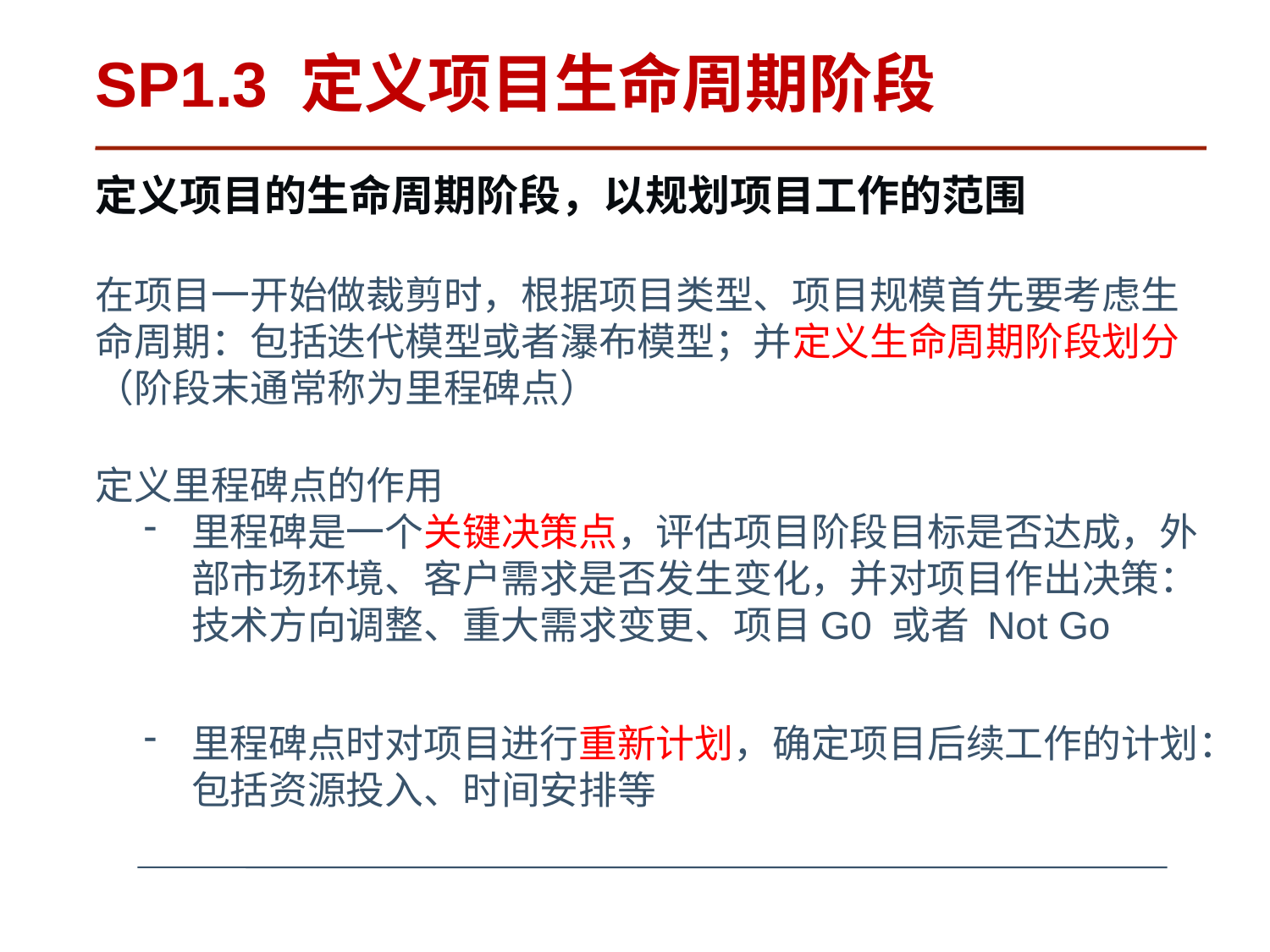

# SP1.3 定义项目生命周期阶段
定义项目的生命周期阶段，以规划项目工作的范围

在项目一开始做裁剪时，根据项目类型、项目规模首先要考虑生命周期：包括迭代模型或者瀑布模型；并定义生命周期阶段划分
（阶段末通常称为里程碑点）

定义里程碑点的作用
里程碑是一个关键决策点，评估项目阶段目标是否达成，外部市场环境、客户需求是否发生变化，并对项目作出决策：技术方向调整、重大需求变更、项目G0 或者 Not Go

里程碑点时对项目进行重新计划，确定项目后续工作的计划：包括资源投入、时间安排等